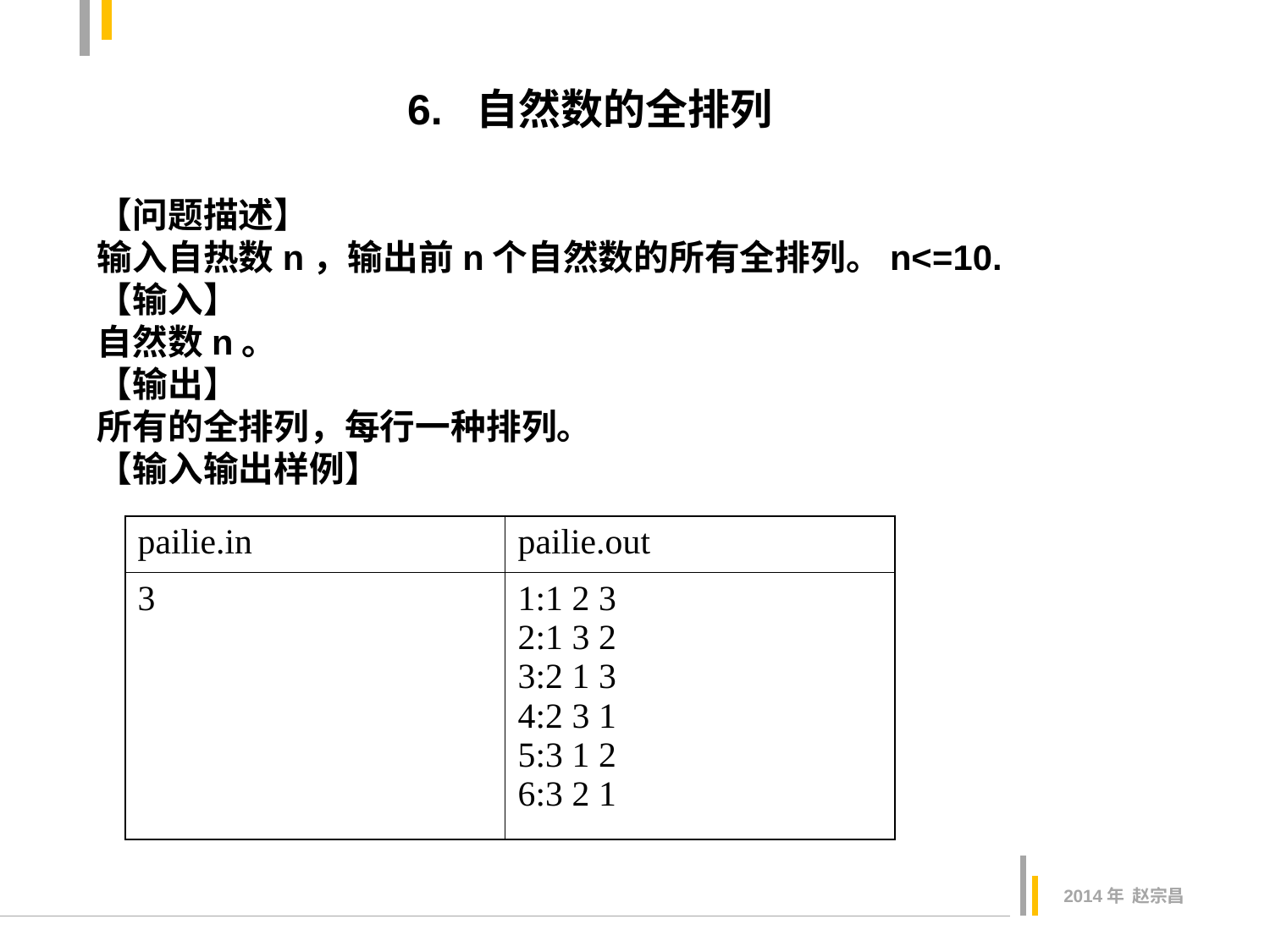

6.  自然数的全排列
【问题描述】
输入自热数n，输出前n个自然数的所有全排列。n<=10.
【输入】
自然数n。
【输出】
所有的全排列，每行一种排列。
【输入输出样例】
| pailie.in | pailie.out |
| --- | --- |
| 3 | 1:1 2 3 2:1 3 2 3:2 1 3 4:2 3 1 5:3 1 2 6:3 2 1 |